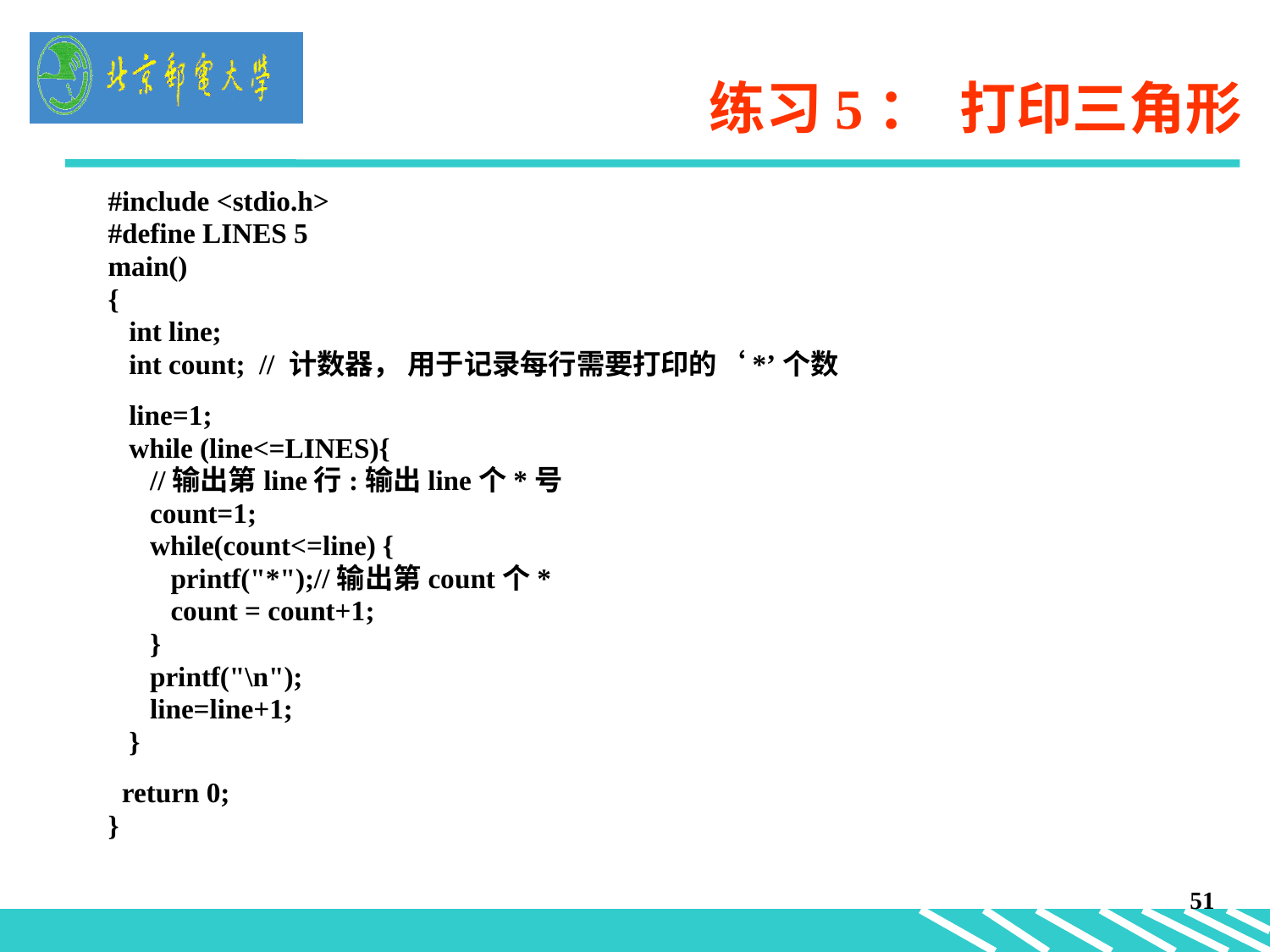

# 练习5：  打印三角形
#include <stdio.h>
#define LINES 5
main()
{
   int line;
   int count;  // 计数器， 用于记录每行需要打印的‘*’个数

   line=1;
   while (line<=LINES){
      //输出第line行:输出line个*号
      count=1;
      while(count<=line) {
         printf("*");//输出第count个*
         count = count+1;
      }
      printf("\n");
      line=line+1;
   }

  return 0;
}

51